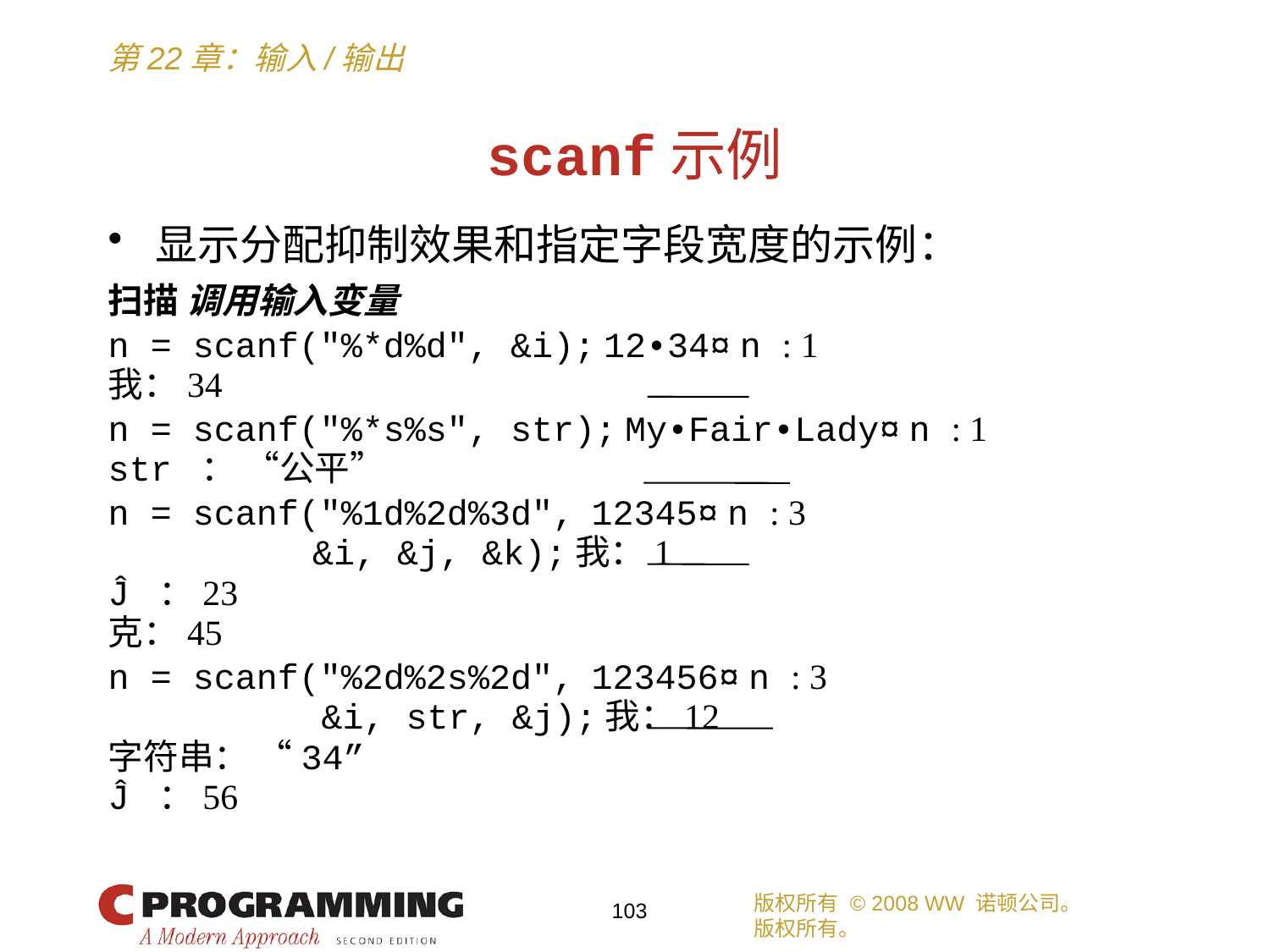

# scanf示例
显示分配抑制效果和指定字段宽度的示例：
扫描 调用输入变量
n = scanf("%*d%d", &i); 12•34¤ n : 1
我：34
n = scanf("%*s%s", str); My•Fair•Lady¤ n : 1
str ： “公平”
n = scanf("%1d%2d%3d",  12345¤ n : 3
                       &i, &j, &k);我：1
Ĵ ：23
克：45
n = scanf("%2d%2s%2d",  123456¤ n : 3
                        &i, str, &j);我：12
字符串： “34”
Ĵ ：56
版权所有 © 2008 WW 诺顿公司。
版权所有。
103